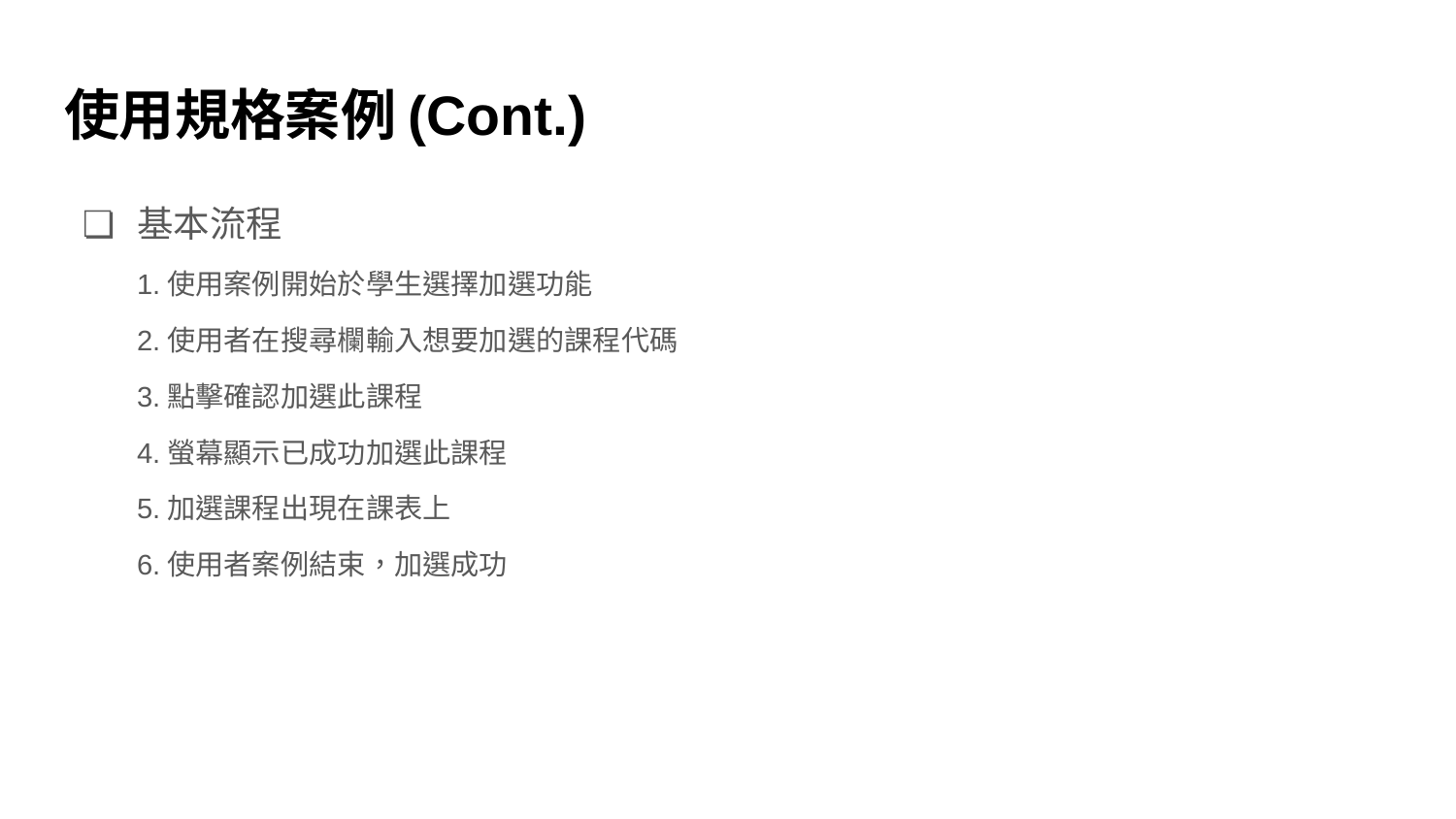

# 使用規格案例(Cont.)
基本流程
1.使用案例開始於學生選擇加選功能
2.使用者在搜尋欄輸入想要加選的課程代碼
3.點擊確認加選此課程
4.螢幕顯示已成功加選此課程
5.加選課程出現在課表上
6.使用者案例結束，加選成功